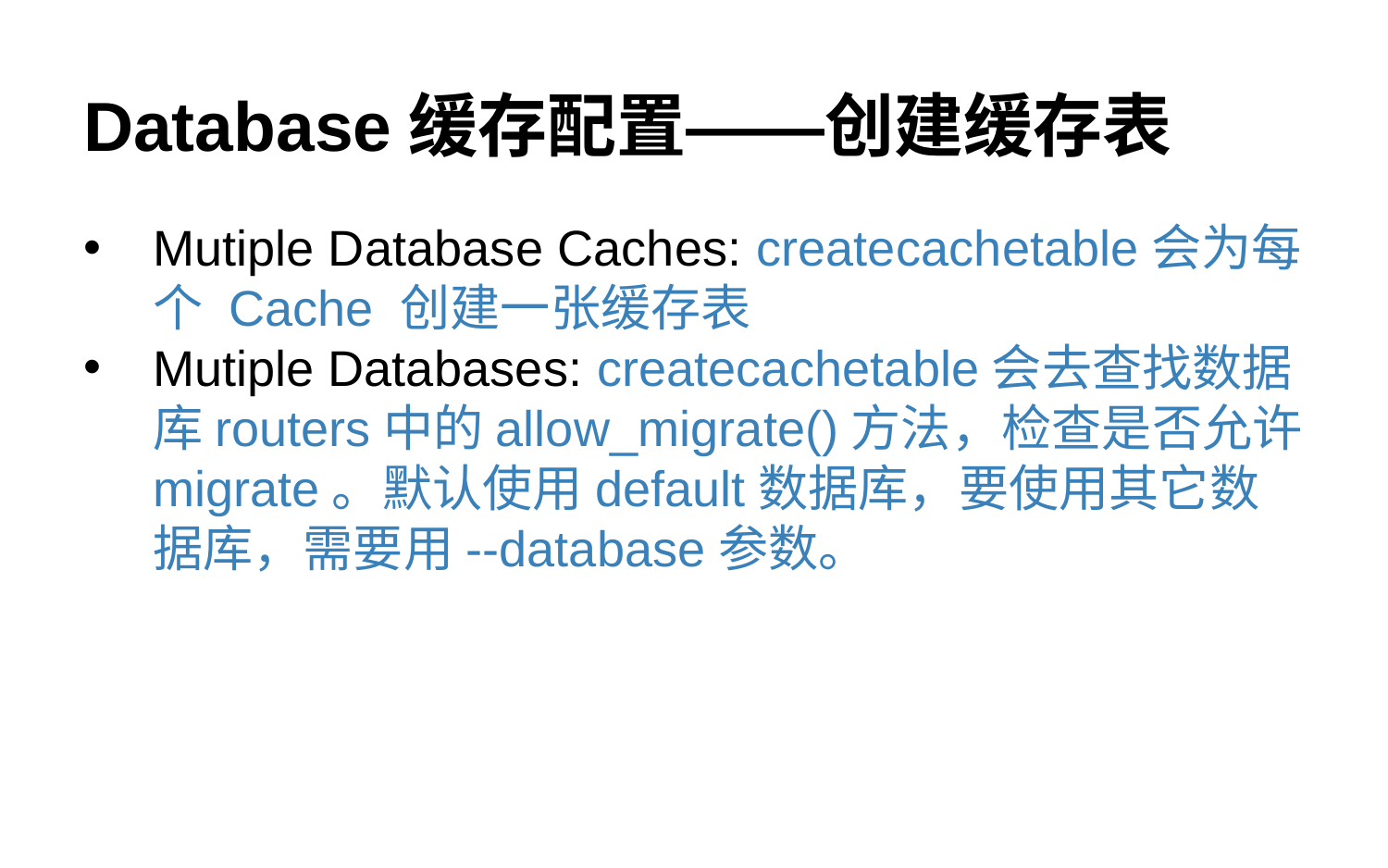

# Database缓存配置——创建缓存表
Mutiple Database Caches: createcachetable会为每个 Cache 创建一张缓存表
Mutiple Databases: createcachetable会去查找数据库routers中的allow_migrate()方法，检查是否允许migrate。默认使用default数据库，要使用其它数据库，需要用--database参数。